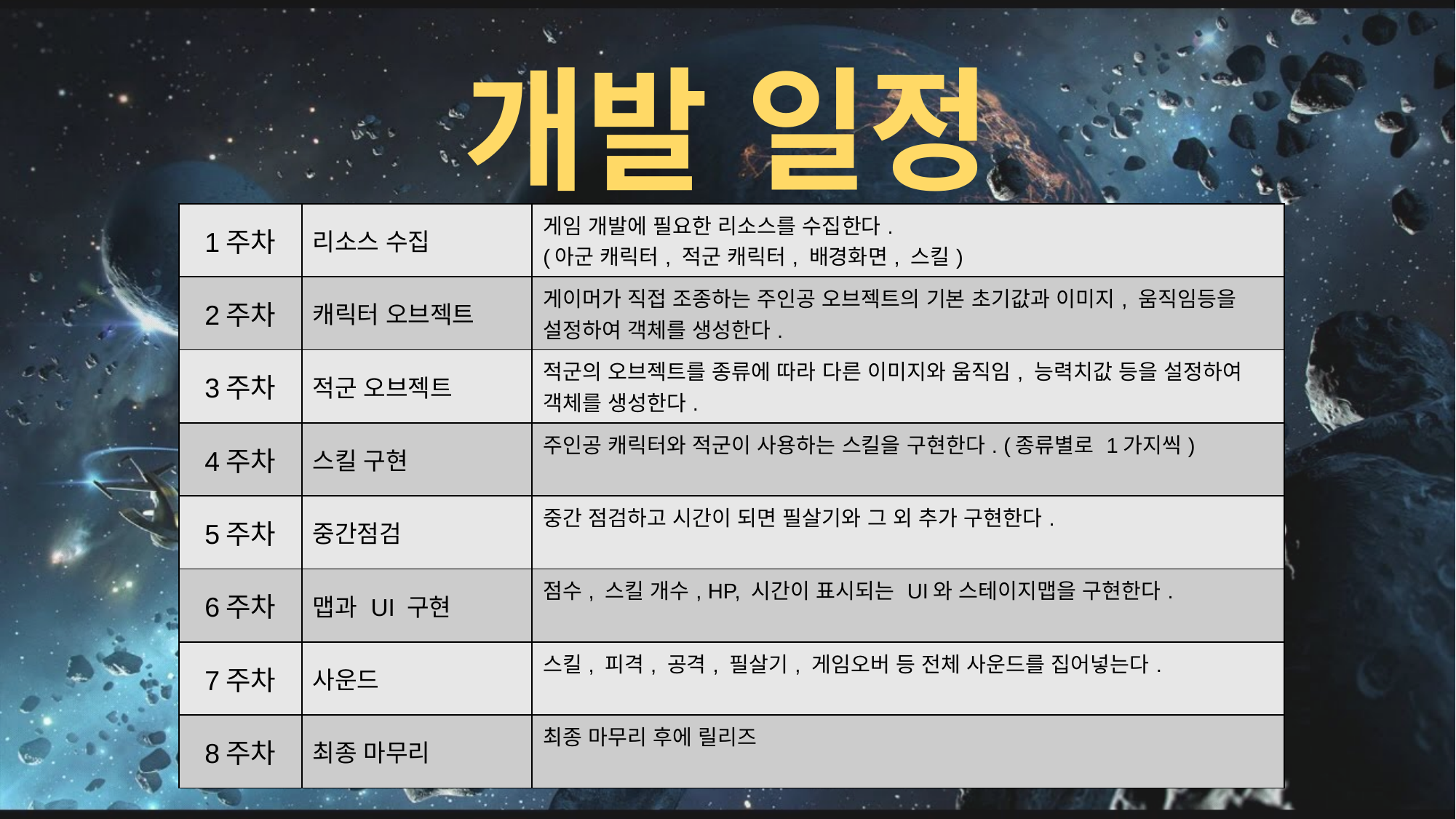

개발 일정
| 1주차 | 리소스 수집 | 게임 개발에 필요한 리소스를 수집한다. (아군 캐릭터, 적군 캐릭터, 배경화면, 스킬) |
| --- | --- | --- |
| 2주차 | 캐릭터 오브젝트 | 게이머가 직접 조종하는 주인공 오브젝트의 기본 초기값과 이미지, 움직임등을 설정하여 객체를 생성한다. |
| 3주차 | 적군 오브젝트 | 적군의 오브젝트를 종류에 따라 다른 이미지와 움직임, 능력치값 등을 설정하여 객체를 생성한다. |
| 4주차 | 스킬 구현 | 주인공 캐릭터와 적군이 사용하는 스킬을 구현한다. (종류별로 1가지씩) |
| 5주차 | 중간점검 | 중간 점검하고 시간이 되면 필살기와 그 외 추가 구현한다. |
| 6주차 | 맵과 UI 구현 | 점수, 스킬 개수, HP, 시간이 표시되는 UI와 스테이지맵을 구현한다. |
| 7주차 | 사운드 | 스킬, 피격, 공격, 필살기, 게임오버 등 전체 사운드를 집어넣는다. |
| 8주차 | 최종 마무리 | 최종 마무리 후에 릴리즈 |